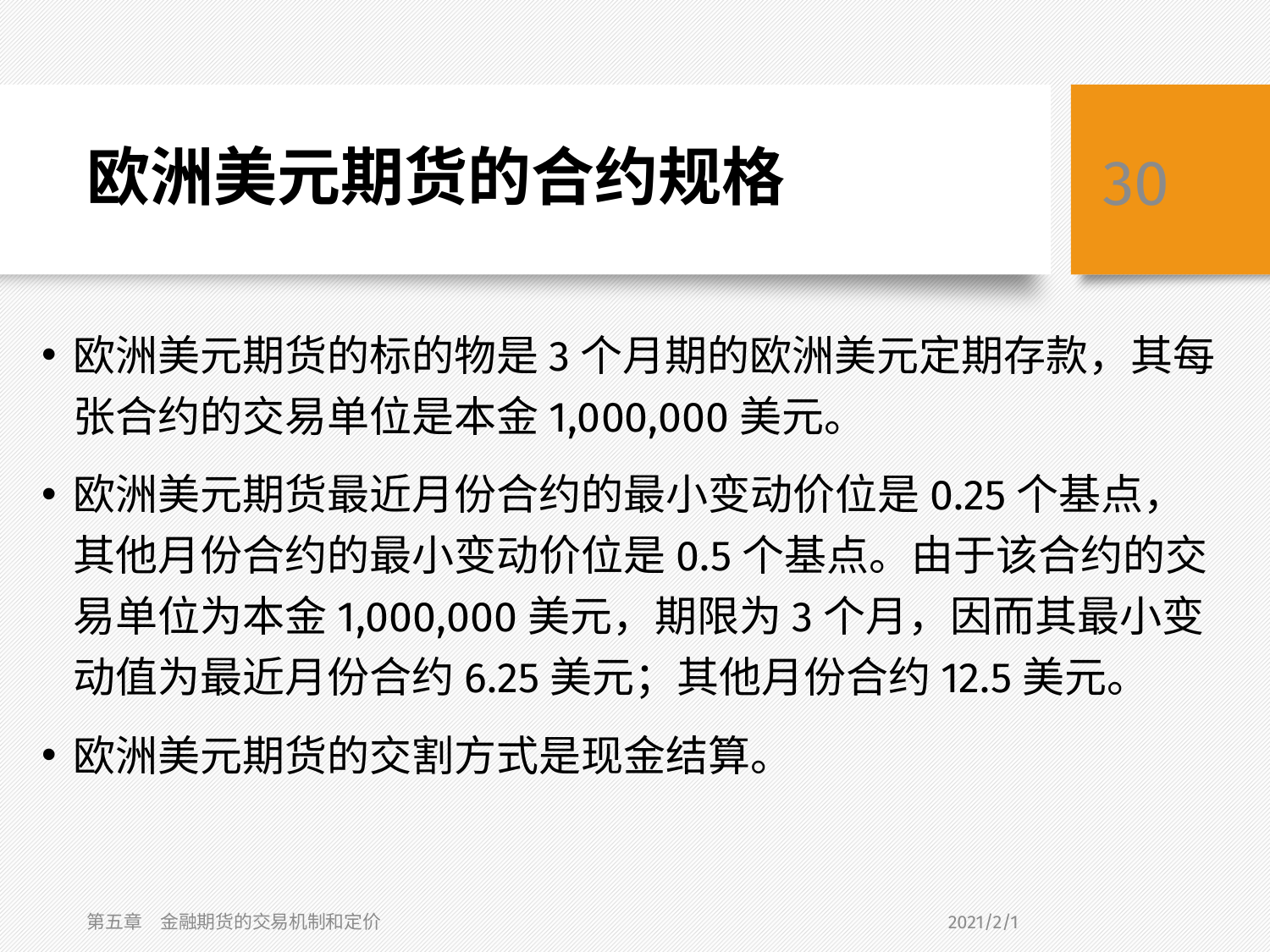

# 欧洲美元期货的合约规格
30
欧洲美元期货的标的物是3个月期的欧洲美元定期存款，其每张合约的交易单位是本金1,000,000美元。
欧洲美元期货最近月份合约的最小变动价位是0.25个基点，其他月份合约的最小变动价位是0.5个基点。由于该合约的交易单位为本金1,000,000美元，期限为3个月，因而其最小变动值为最近月份合约6.25美元；其他月份合约12.5美元。
欧洲美元期货的交割方式是现金结算。
2021/2/1
第五章　金融期货的交易机制和定价